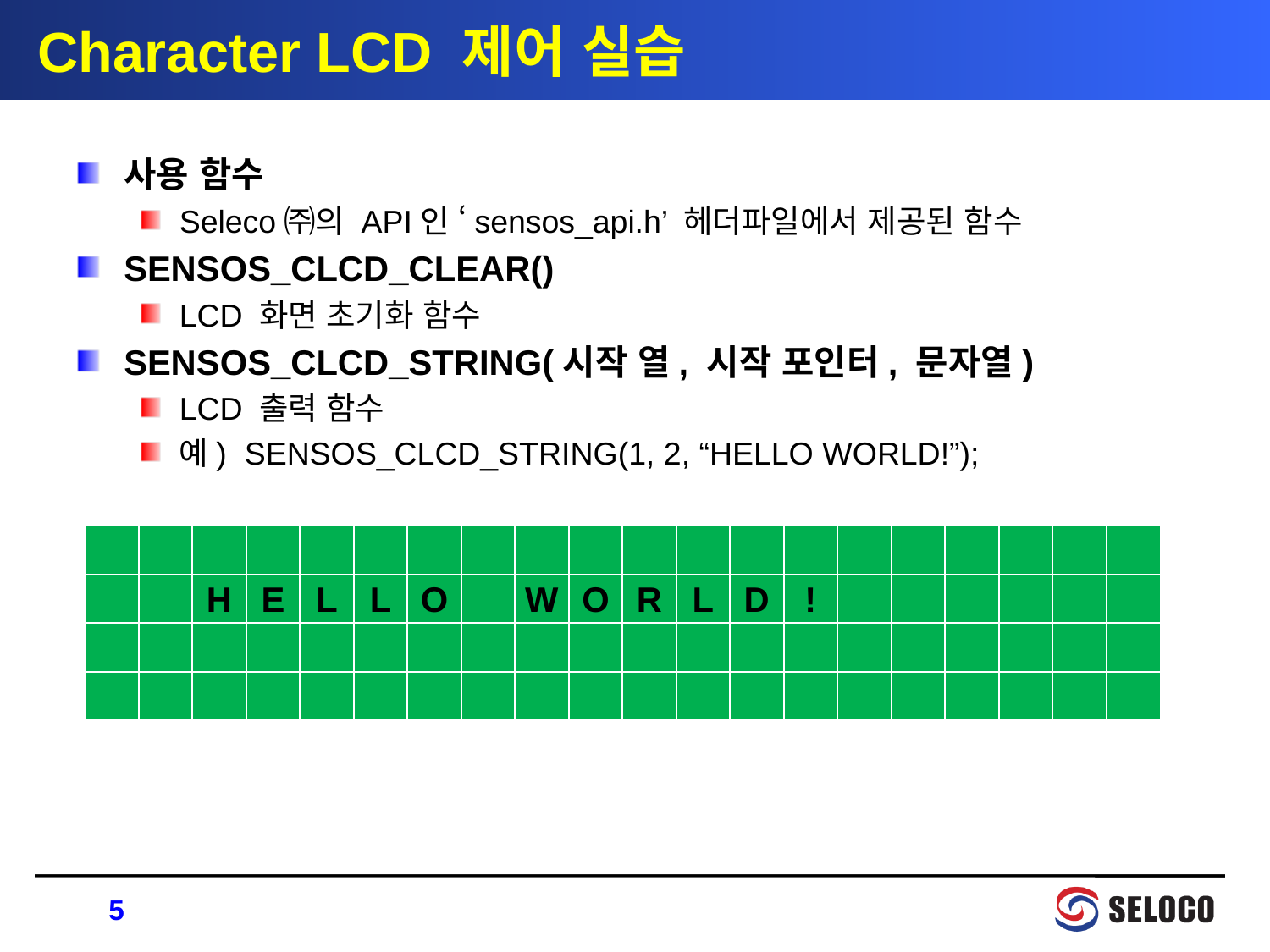

# Character LCD 제어 실습
사용 함수
Seleco㈜의 API인 ‘sensos_api.h’ 헤더파일에서 제공된 함수
SENSOS_CLCD_CLEAR()
LCD 화면 초기화 함수
SENSOS_CLCD_STRING(시작 열, 시작 포인터, 문자열)
LCD 출력 함수
예)  SENSOS_CLCD_STRING(1, 2, “HELLO WORLD!”);
|  |  |  |  |  |  |  |  |  |  |  |  |  |  |  |  |  |  |  |  |
| --- | --- | --- | --- | --- | --- | --- | --- | --- | --- | --- | --- | --- | --- | --- | --- | --- | --- | --- | --- |
|  |  | H | E | L | L | O |  | W | O | R | L | D | ! |  |  |  |  |  |  |
|  |  |  |  |  |  |  |  |  |  |  |  |  |  |  |  |  |  |  |  |
|  |  |  |  |  |  |  |  |  |  |  |  |  |  |  |  |  |  |  |  |
5